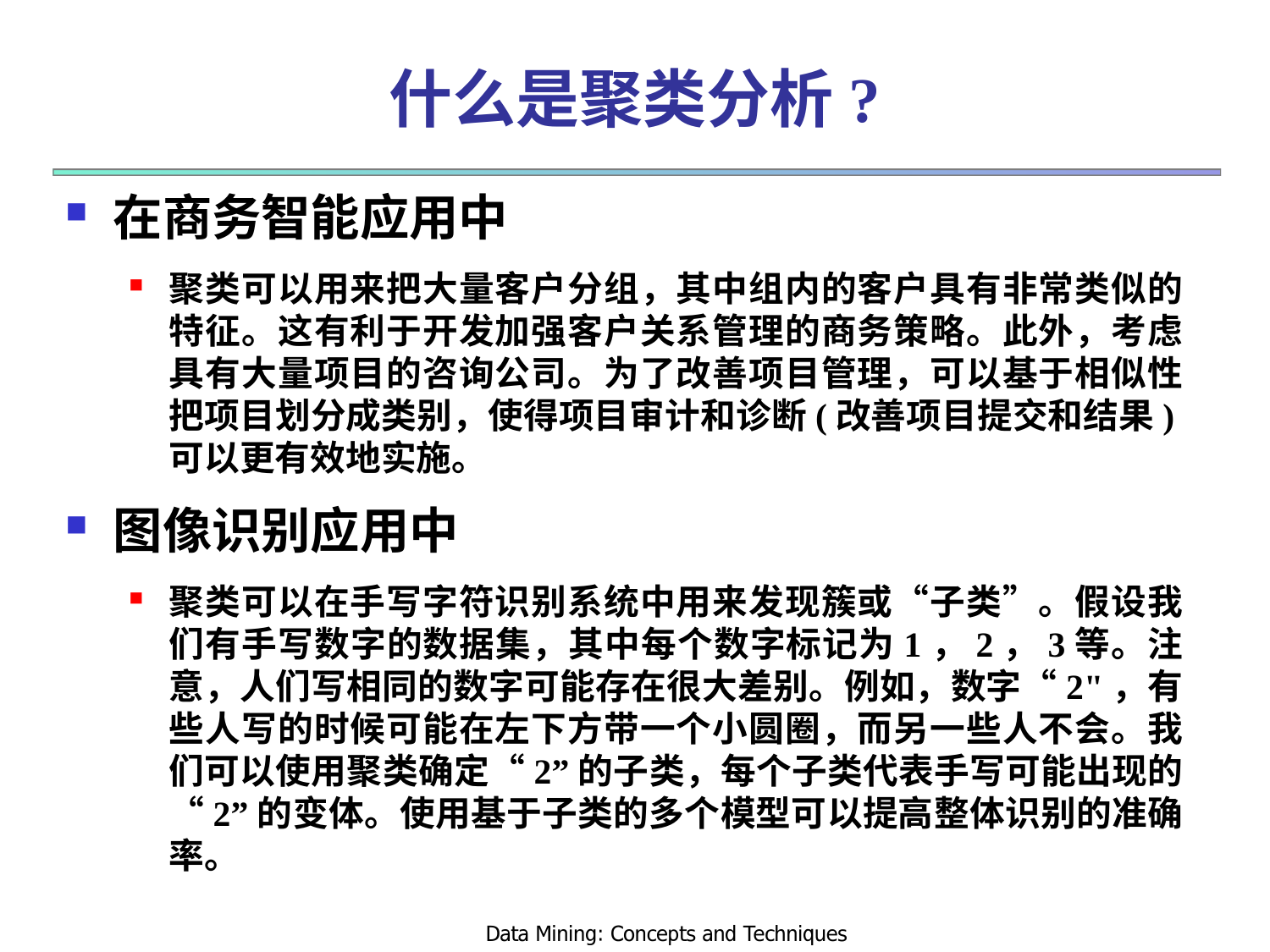

# 什么是聚类分析?
在商务智能应用中
聚类可以用来把大量客户分组，其中组内的客户具有非常类似的特征。这有利于开发加强客户关系管理的商务策略。此外，考虑具有大量项目的咨询公司。为了改善项目管理，可以基于相似性把项目划分成类别，使得项目审计和诊断(改善项目提交和结果)可以更有效地实施。
图像识别应用中
聚类可以在手写字符识别系统中用来发现簇或“子类”。假设我们有手写数字的数据集，其中每个数字标记为1，2，3等。注意，人们写相同的数字可能存在很大差别。例如，数字“2"，有些人写的时候可能在左下方带一个小圆圈，而另一些人不会。我们可以使用聚类确定“2”的子类，每个子类代表手写可能出现的“2”的变体。使用基于子类的多个模型可以提高整体识别的准确率。
Data Mining: Concepts and Techniques
4